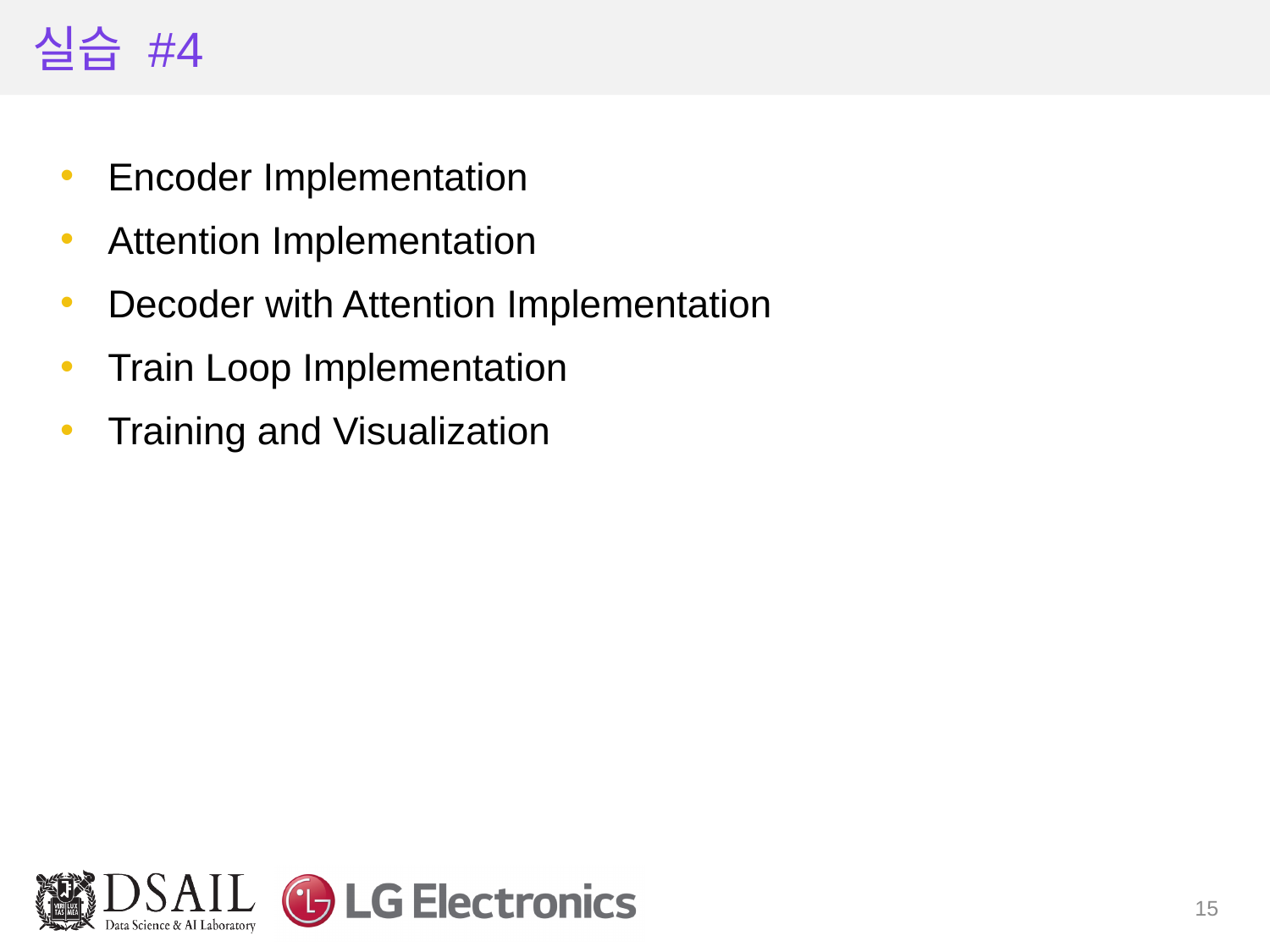

# 실습 #4
Encoder Implementation
Attention Implementation
Decoder with Attention Implementation
Train Loop Implementation
Training and Visualization
15